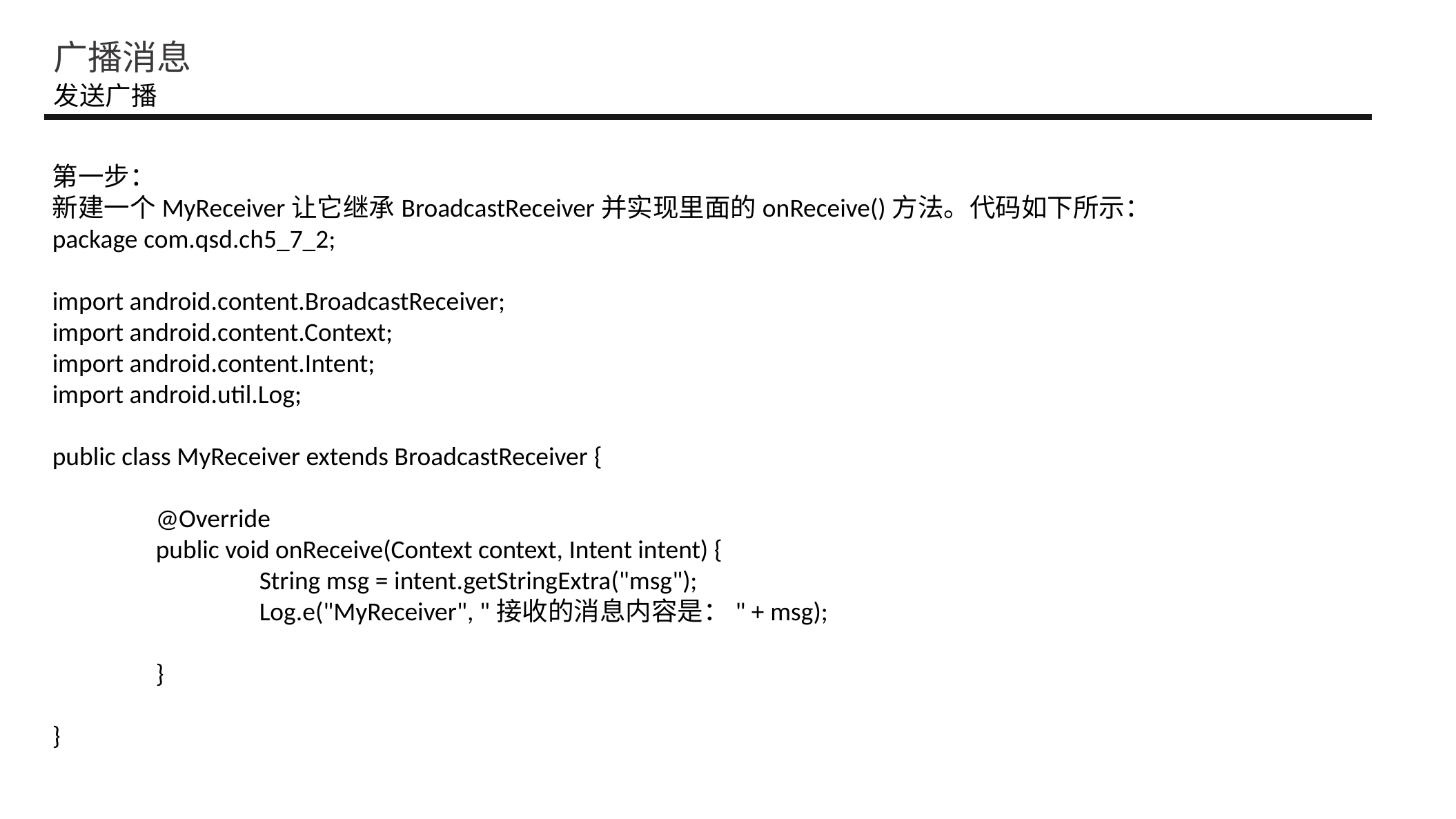

广播消息
发送广播

第一步：
新建一个MyReceiver让它继承BroadcastReceiver并实现里面的onReceive()方法。代码如下所示：
package com.qsd.ch5_7_2;

import android.content.BroadcastReceiver;
import android.content.Context;
import android.content.Intent;
import android.util.Log;

public class MyReceiver extends BroadcastReceiver {

	@Override
	public void onReceive(Context context, Intent intent) {
		String msg = intent.getStringExtra("msg");
		Log.e("MyReceiver", "接收的消息内容是：" + msg);

	}

}